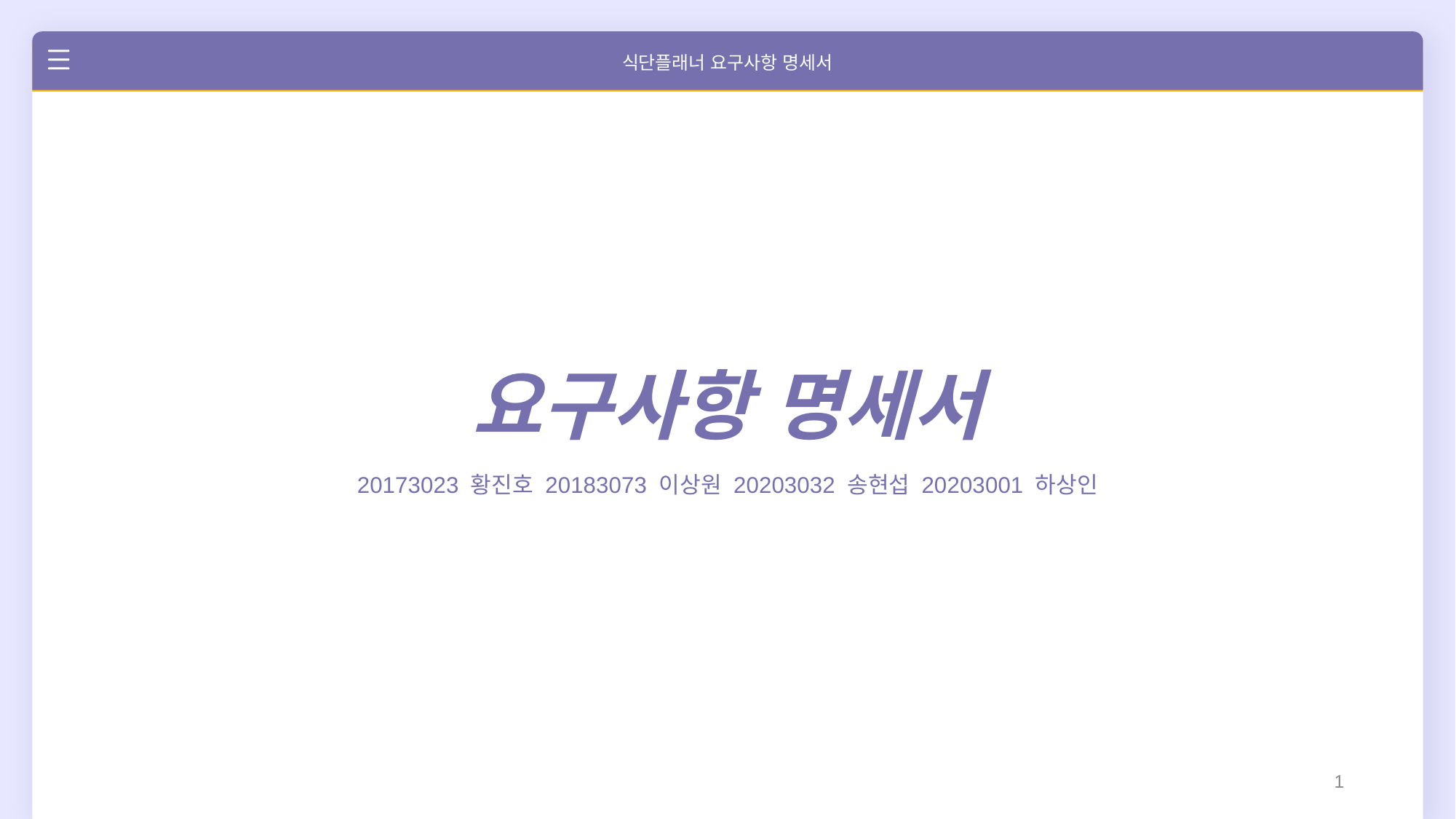

요구사항 명세서

20173023 황진호 20183073 이상원 20203032 송현섭 20203001 하상인

식단플래너 요구사항 명세서

1